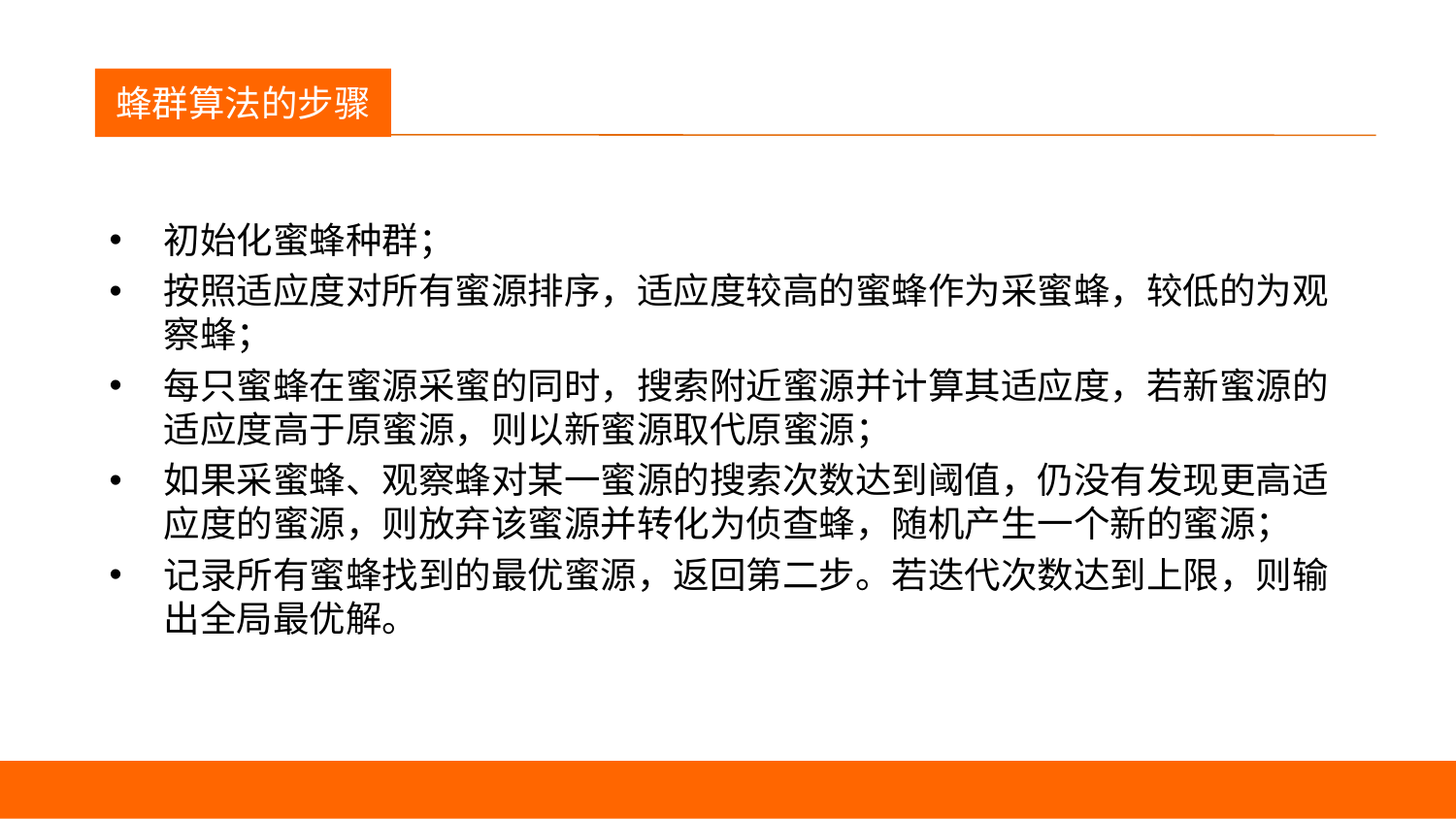

议程
蜂群算法的步骤

初始化蜜蜂种群；
按照适应度对所有蜜源排序，适应度较高的蜜蜂作为采蜜蜂，较低的为观察蜂；
每只蜜蜂在蜜源采蜜的同时，搜索附近蜜源并计算其适应度，若新蜜源的适应度高于原蜜源，则以新蜜源取代原蜜源；
如果采蜜蜂、观察蜂对某一蜜源的搜索次数达到阈值，仍没有发现更高适应度的蜜源，则放弃该蜜源并转化为侦查蜂，随机产生一个新的蜜源；
记录所有蜜蜂找到的最优蜜源，返回第二步。若迭代次数达到上限，则输出全局最优解。